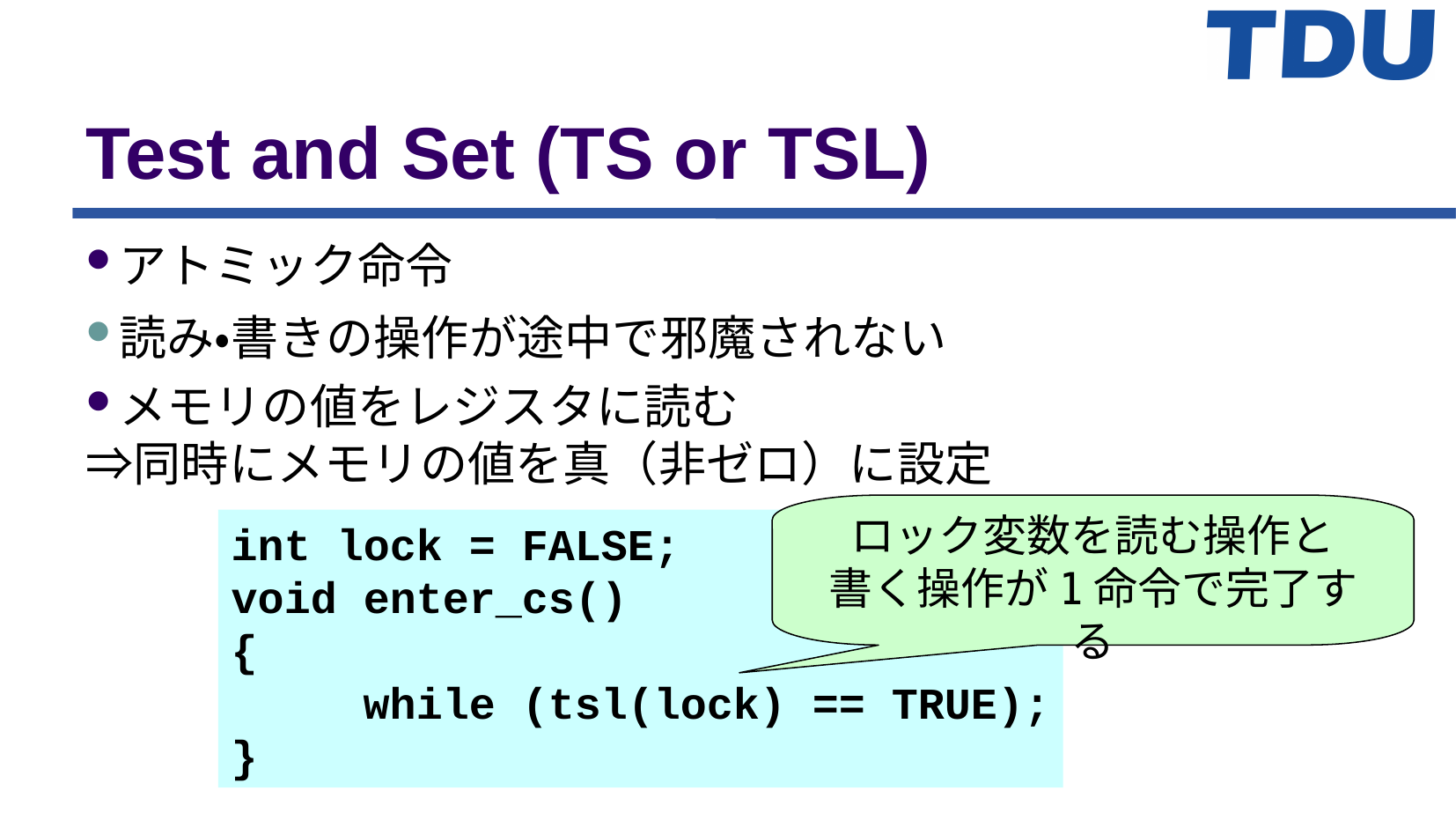

Test and Set (TS or TSL)
アトミック命令
読み・書きの操作が途中で邪魔されない
メモリの値をレジスタに読む
⇒同時にメモリの値を真（非ゼロ）に設定
ロック変数を読む操作と
書く操作が1命令で完了する
int lock = FALSE;
void enter_cs()
{
	while (tsl(lock) == TRUE);
}